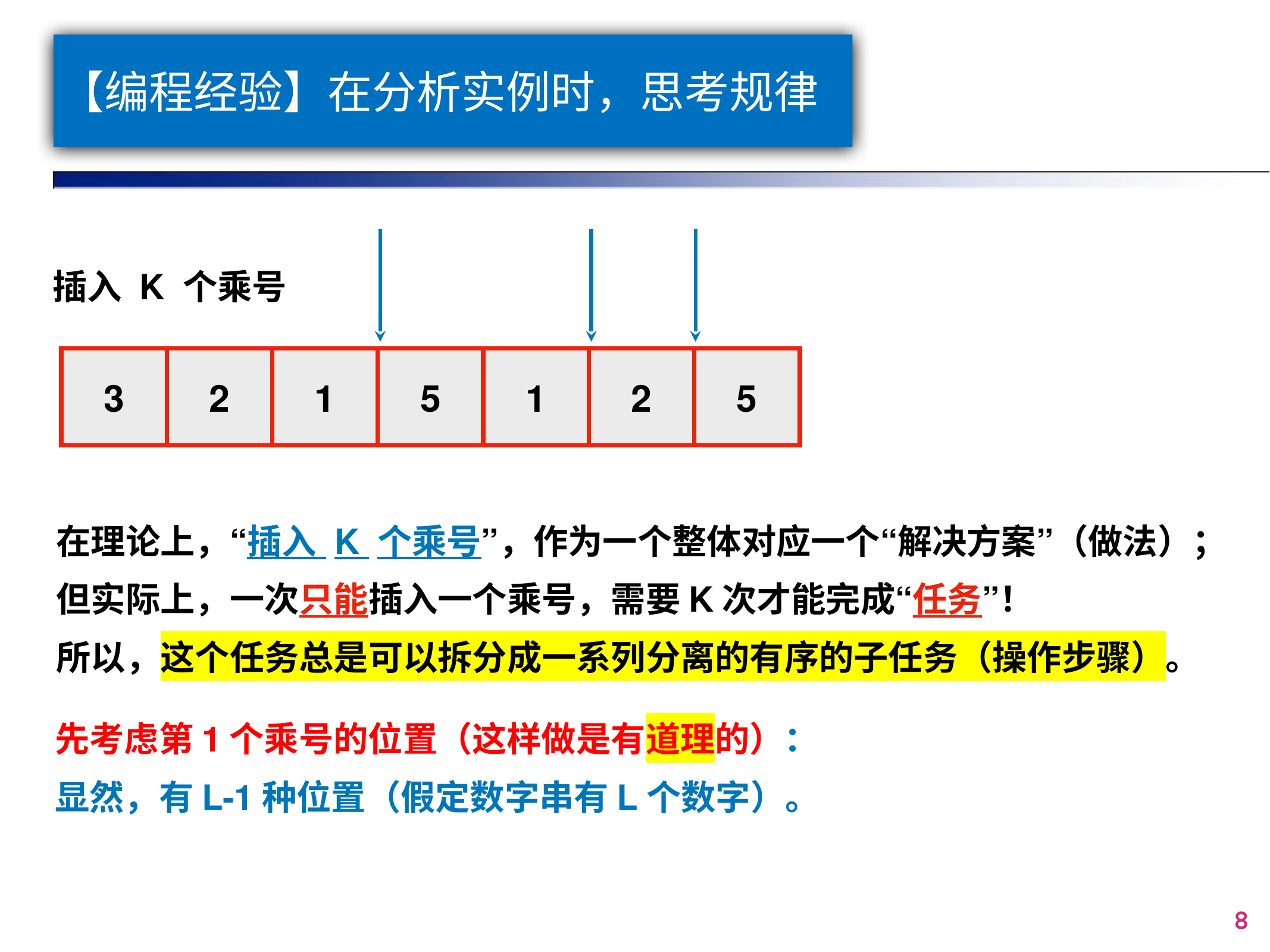

# 【编程经验】在分析实例时，思考规律

| 3 | 2 | 1 | 5 | 1 | 2 | 5 |
| --- | --- | --- | --- | --- | --- | --- |
插入 K 个乘号
在理论上，“插入 K 个乘号”，作为一个整体对应一个“解决方案”（做法）；
但实际上，一次只能插入一个乘号，需要K次才能完成“任务”！
所以，这个任务总是可以拆分成一系列分离的有序的子任务（操作步骤）。
先考虑第1个乘号的位置（这样做是有道理的）：
显然，有L-1种位置（假定数字串有L个数字）。
但，哪个位置合适呢？不知道！

8